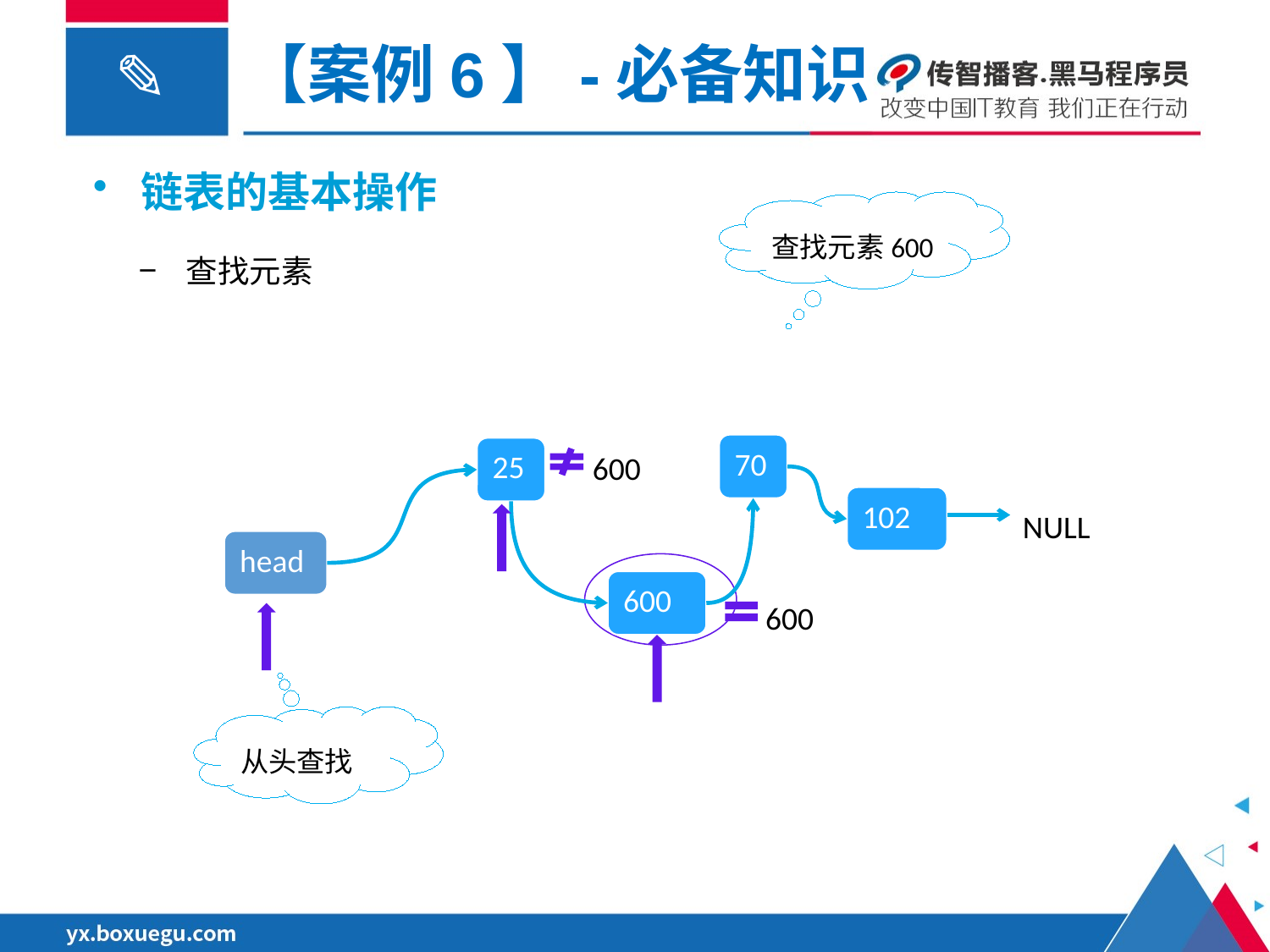

【案例6】-必备知识
链表的基本操作
查找元素600
查找元素
600
70
25

NULL
102

head

600
600

从头查找